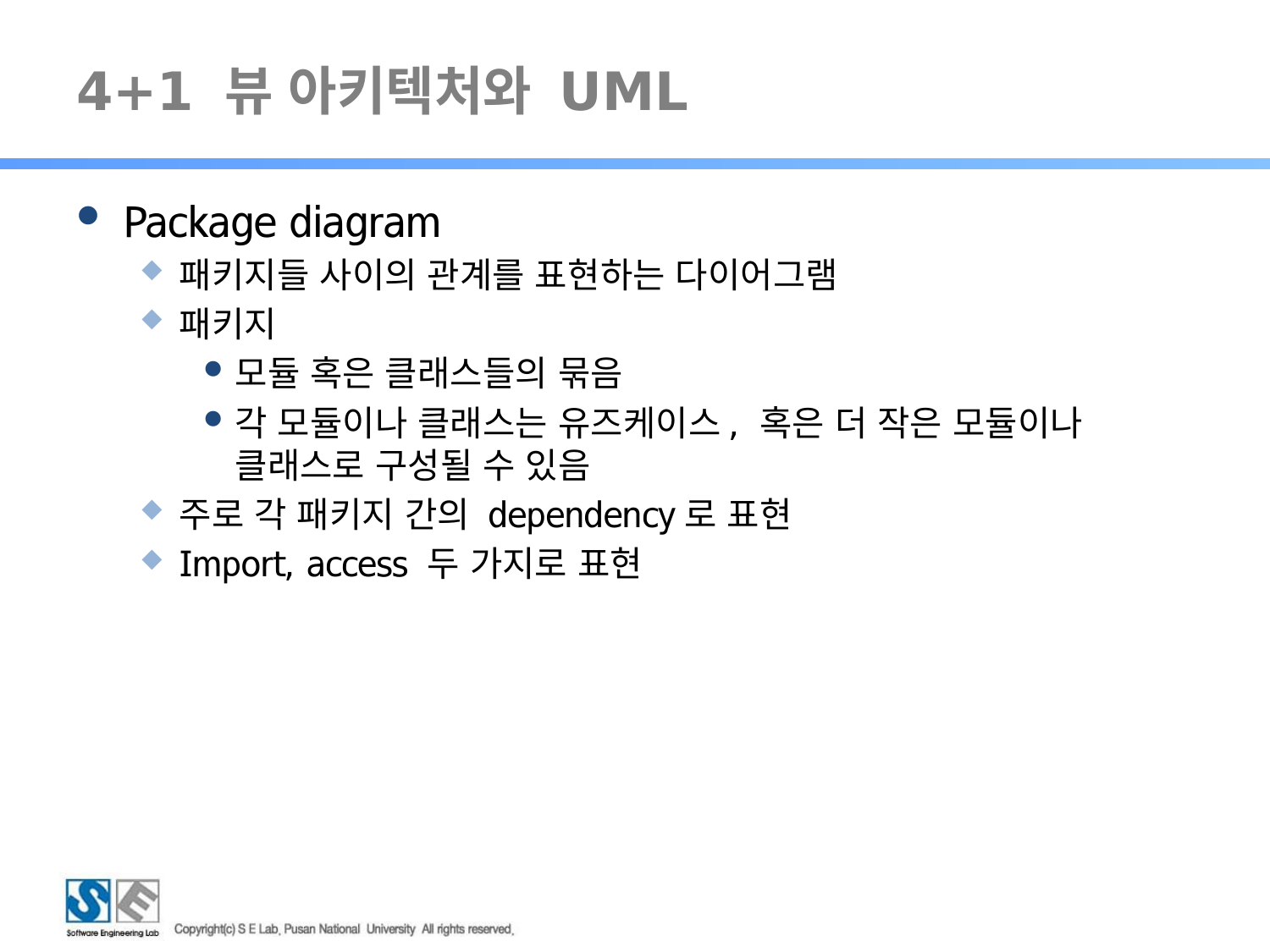

# 4+1 뷰 아키텍처와 UML
Package diagram
패키지들 사이의 관계를 표현하는 다이어그램
패키지
모듈 혹은 클래스들의 묶음
각 모듈이나 클래스는 유즈케이스, 혹은 더 작은 모듈이나 클래스로 구성될 수 있음
주로 각 패키지 간의 dependency로 표현
Import, access 두 가지로 표현